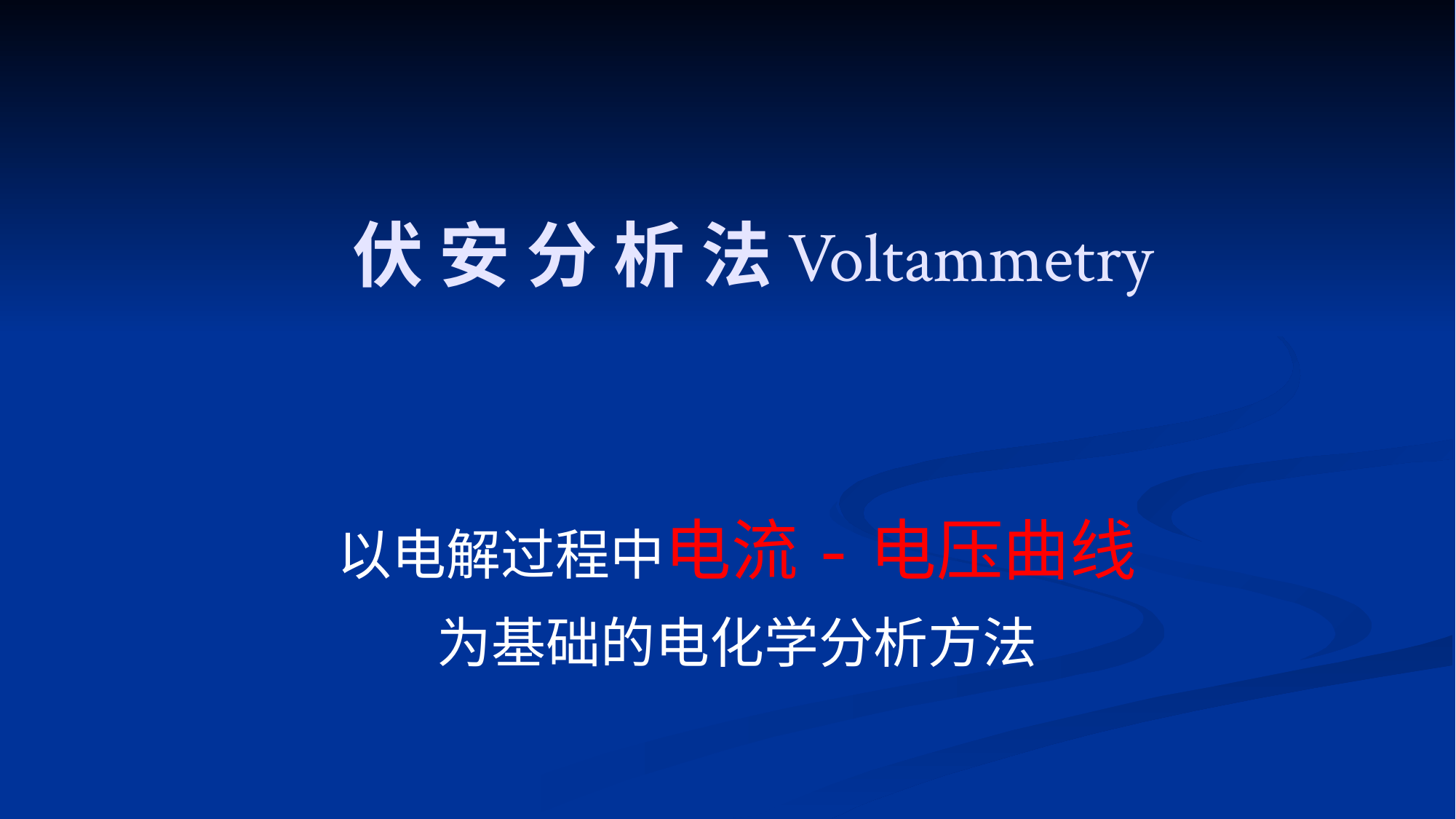

# 伏 安 分 析 法 Voltammetry
以电解过程中电流-电压曲线
为基础的电化学分析方法